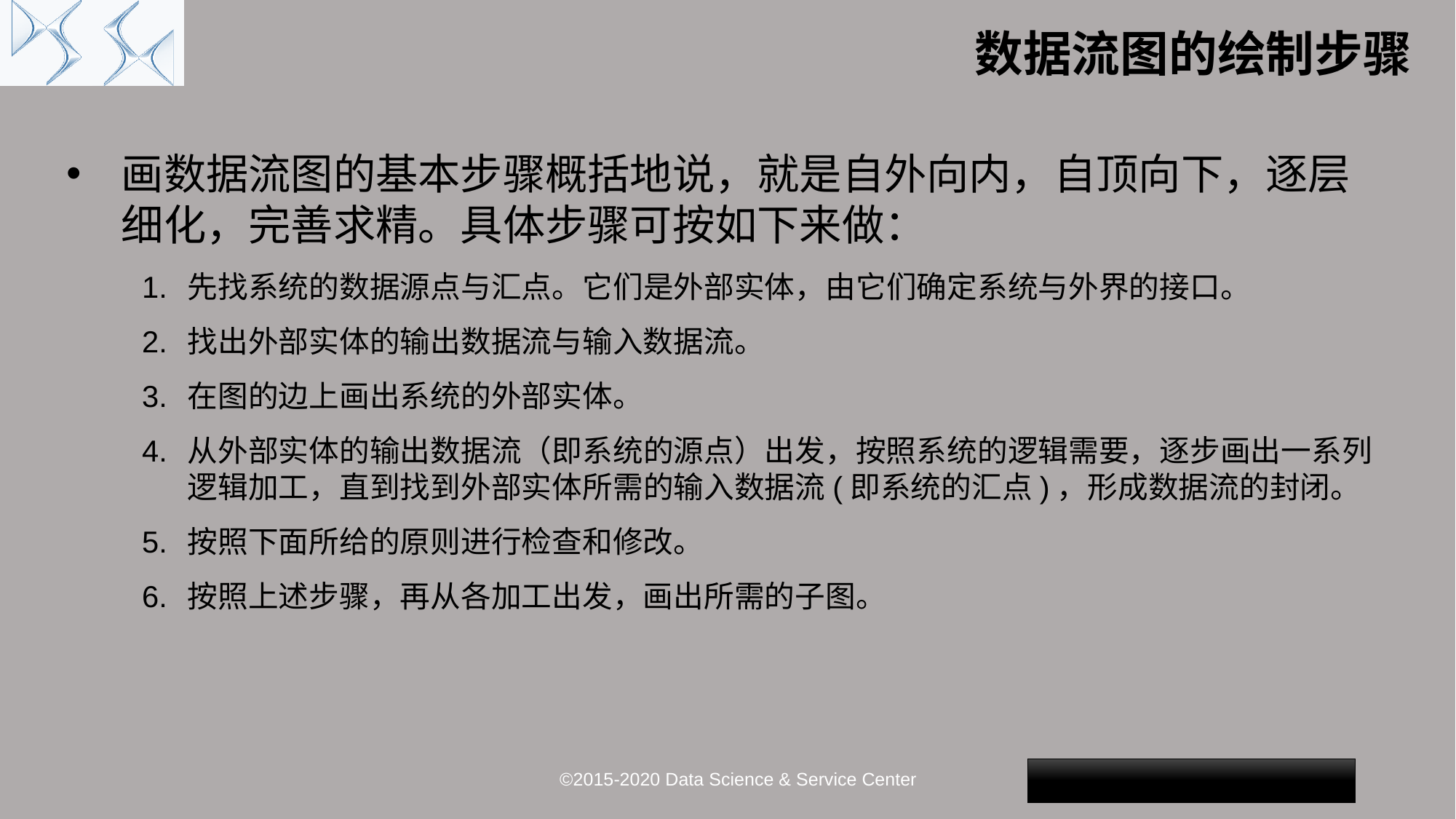

# 数据流图的绘制步骤
画数据流图的基本步骤概括地说，就是自外向内，自顶向下，逐层细化，完善求精。具体步骤可按如下来做：
先找系统的数据源点与汇点。它们是外部实体，由它们确定系统与外界的接口。
找出外部实体的输出数据流与输入数据流。
在图的边上画出系统的外部实体。
从外部实体的输出数据流（即系统的源点）出发，按照系统的逻辑需要，逐步画出一系列逻辑加工，直到找到外部实体所需的输入数据流(即系统的汇点)，形成数据流的封闭。
按照下面所给的原则进行检查和修改。
按照上述步骤，再从各加工出发，画出所需的子图。

©2015-2020 Data Science & Service Center
19